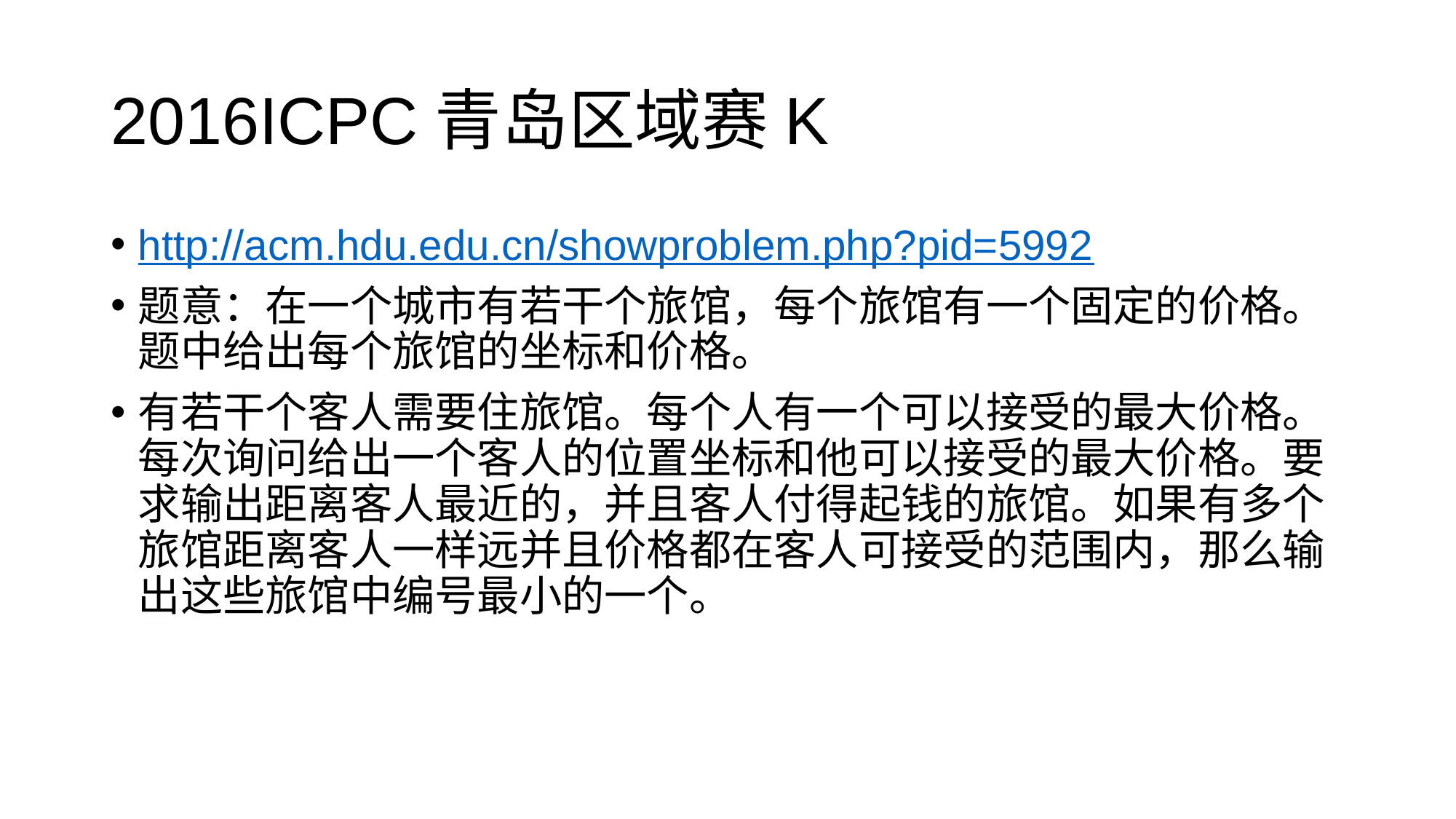

# 2016ICPC青岛区域赛K
http://acm.hdu.edu.cn/showproblem.php?pid=5992
题意：在一个城市有若干个旅馆，每个旅馆有一个固定的价格。题中给出每个旅馆的坐标和价格。
有若干个客人需要住旅馆。每个人有一个可以接受的最大价格。每次询问给出一个客人的位置坐标和他可以接受的最大价格。要求输出距离客人最近的，并且客人付得起钱的旅馆。如果有多个旅馆距离客人一样远并且价格都在客人可接受的范围内，那么输出这些旅馆中编号最小的一个。